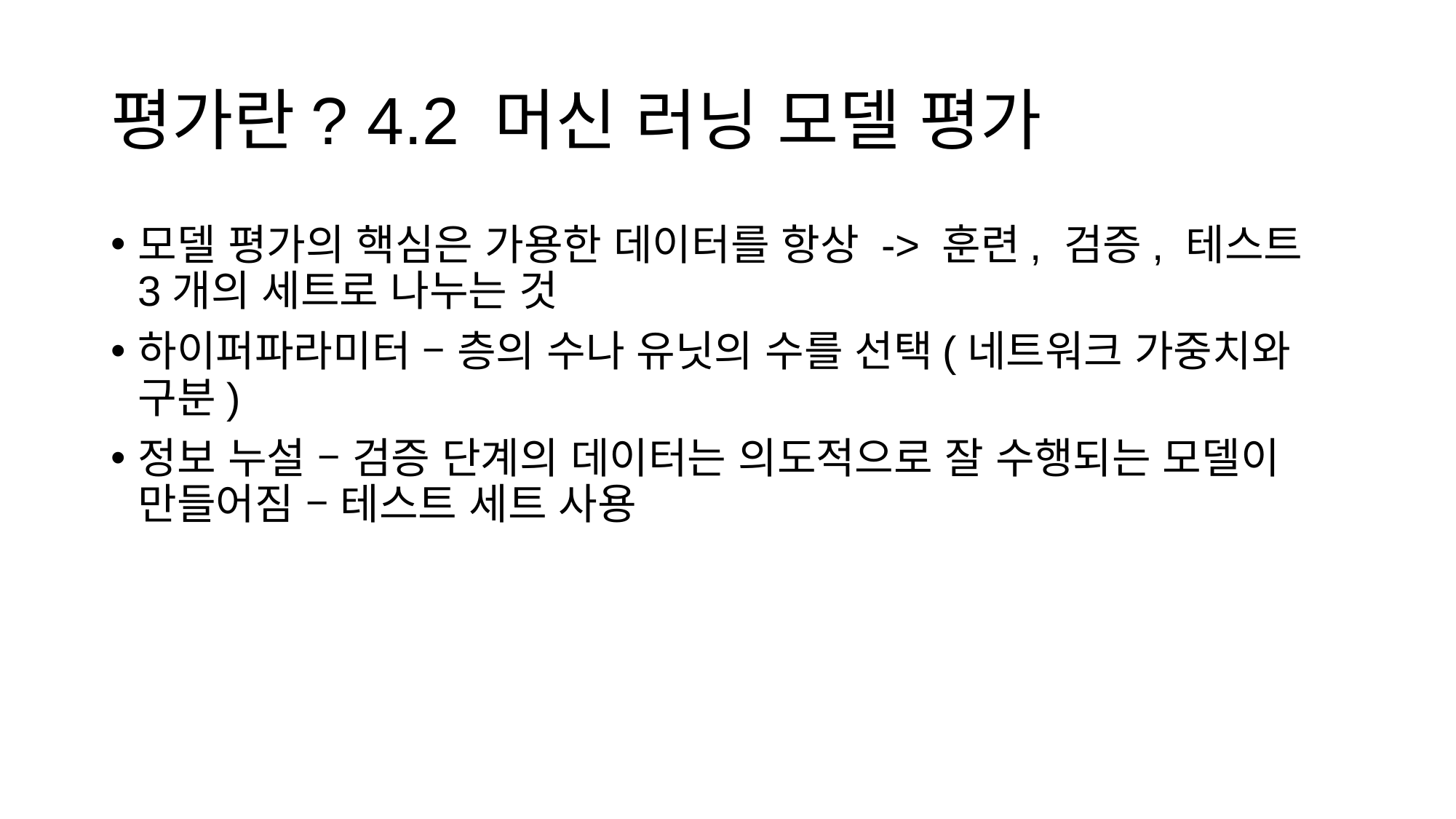

# 평가란? 4.2 머신 러닝 모델 평가
모델 평가의 핵심은 가용한 데이터를 항상 -> 훈련, 검증, 테스트 3개의 세트로 나누는 것
하이퍼파라미터 – 층의 수나 유닛의 수를 선택(네트워크 가중치와 구분)
정보 누설 – 검증 단계의 데이터는 의도적으로 잘 수행되는 모델이 만들어짐 – 테스트 세트 사용